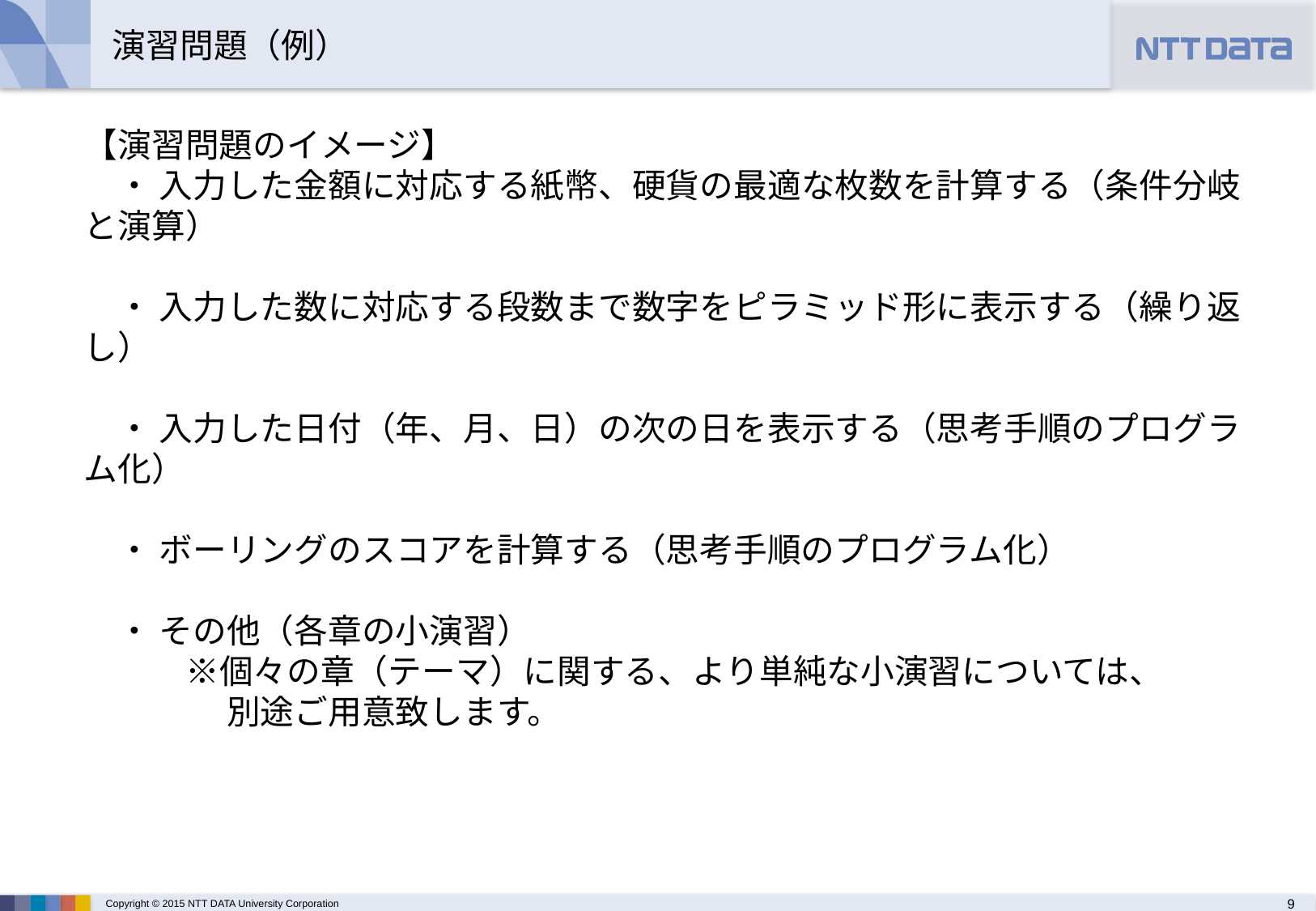

# 演習問題（例）
【演習問題のイメージ】
　・ 入力した金額に対応する紙幣、硬貨の最適な枚数を計算する（条件分岐と演算）

　・ 入力した数に対応する段数まで数字をピラミッド形に表示する（繰り返し）

　・ 入力した日付（年、月、日）の次の日を表示する（思考手順のプログラム化）

　・ ボーリングのスコアを計算する（思考手順のプログラム化）

　・ その他（各章の小演習）
　　　※個々の章（テーマ）に関する、より単純な小演習については、
　　　　 別途ご用意致します。